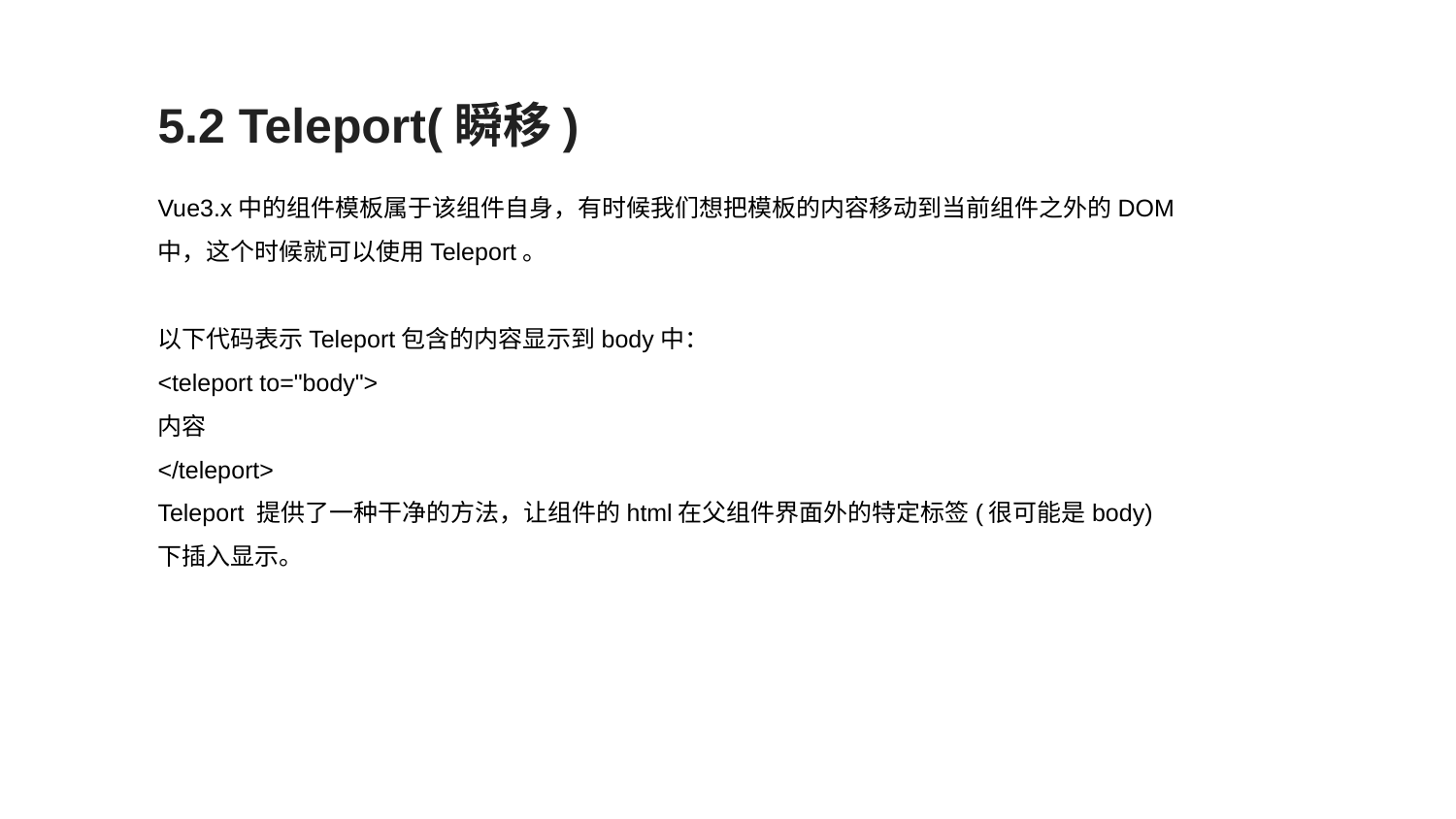

5.2 Teleport(瞬移)
Vue3.x中的组件模板属于该组件自身，有时候我们想把模板的内容移动到当前组件之外的DOM中，这个时候就可以使用Teleport。

以下代码表示Teleport包含的内容显示到body中：
<teleport to="body">
内容
</teleport>
Teleport 提供了一种干净的方法，让组件的html在父组件界面外的特定标签(很可能是body)下插入显示。